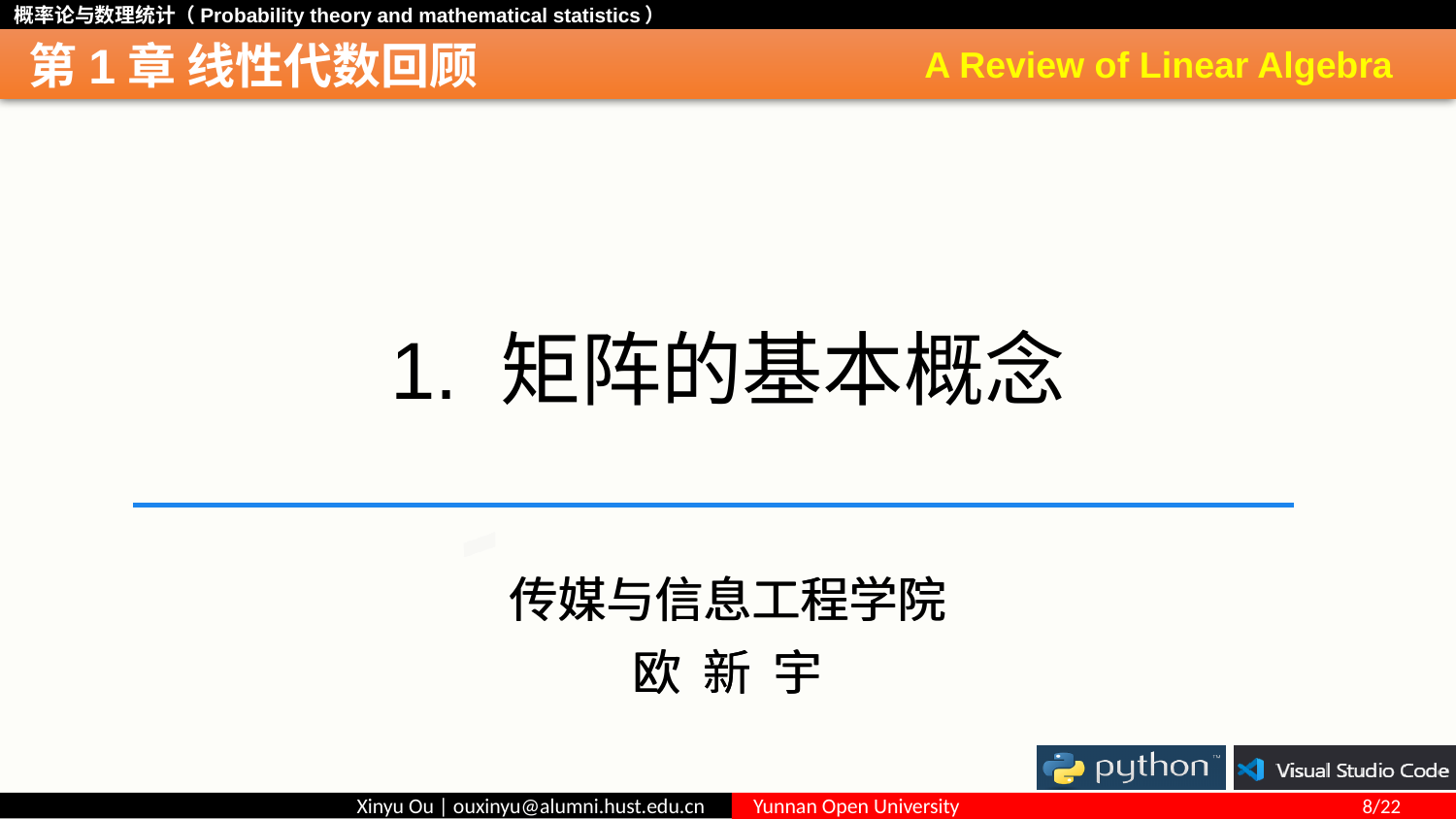

# 第1章 线性代数回顾
A Review of Linear Algebra
1. 矩阵的基本概念

传媒与信息工程学院
欧  新  宇